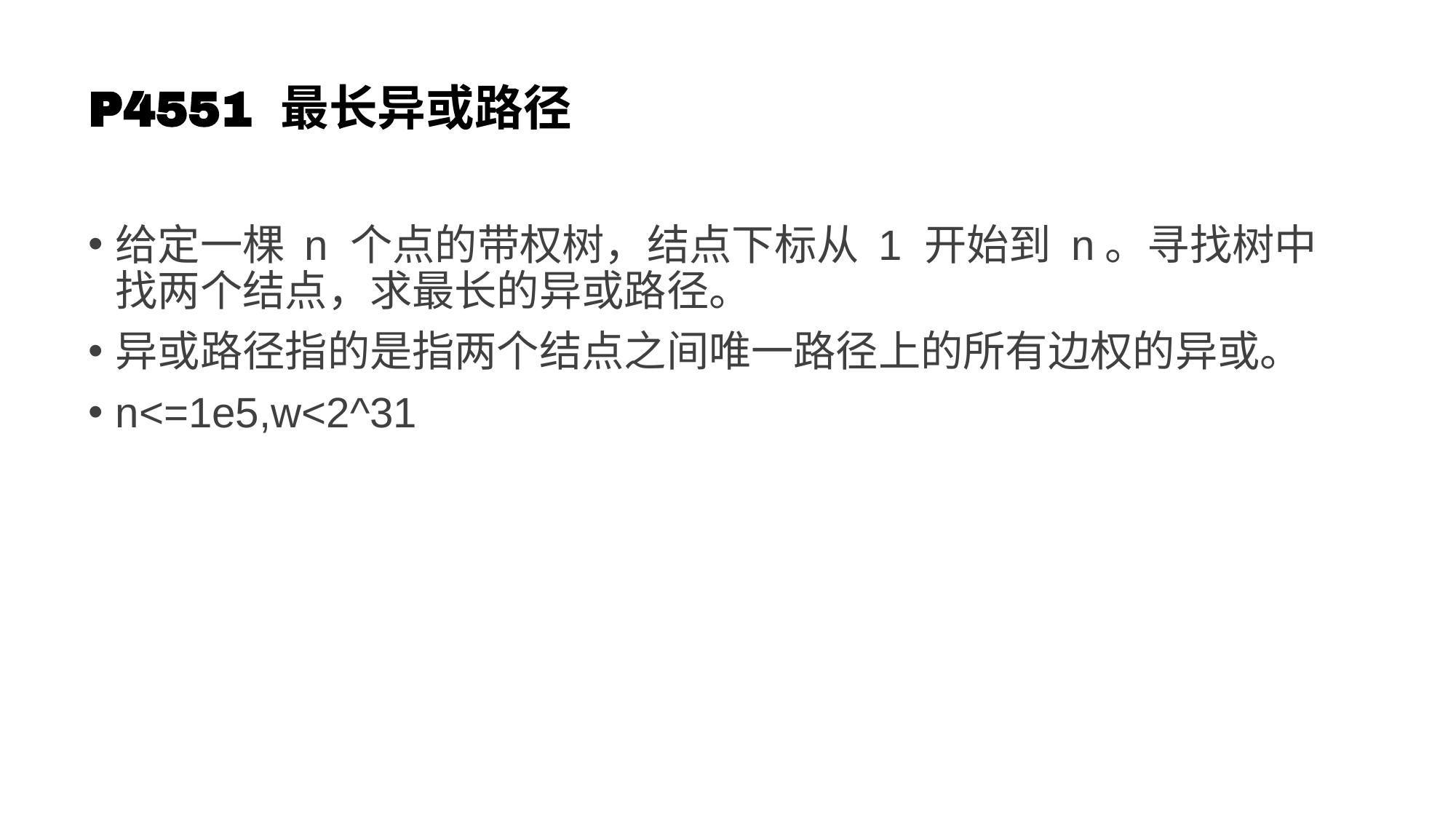

# P4551 最长异或路径
给定一棵 n 个点的带权树，结点下标从 1 开始到 n。寻找树中找两个结点，求最长的异或路径。
异或路径指的是指两个结点之间唯一路径上的所有边权的异或。
n<=1e5,w<2^31